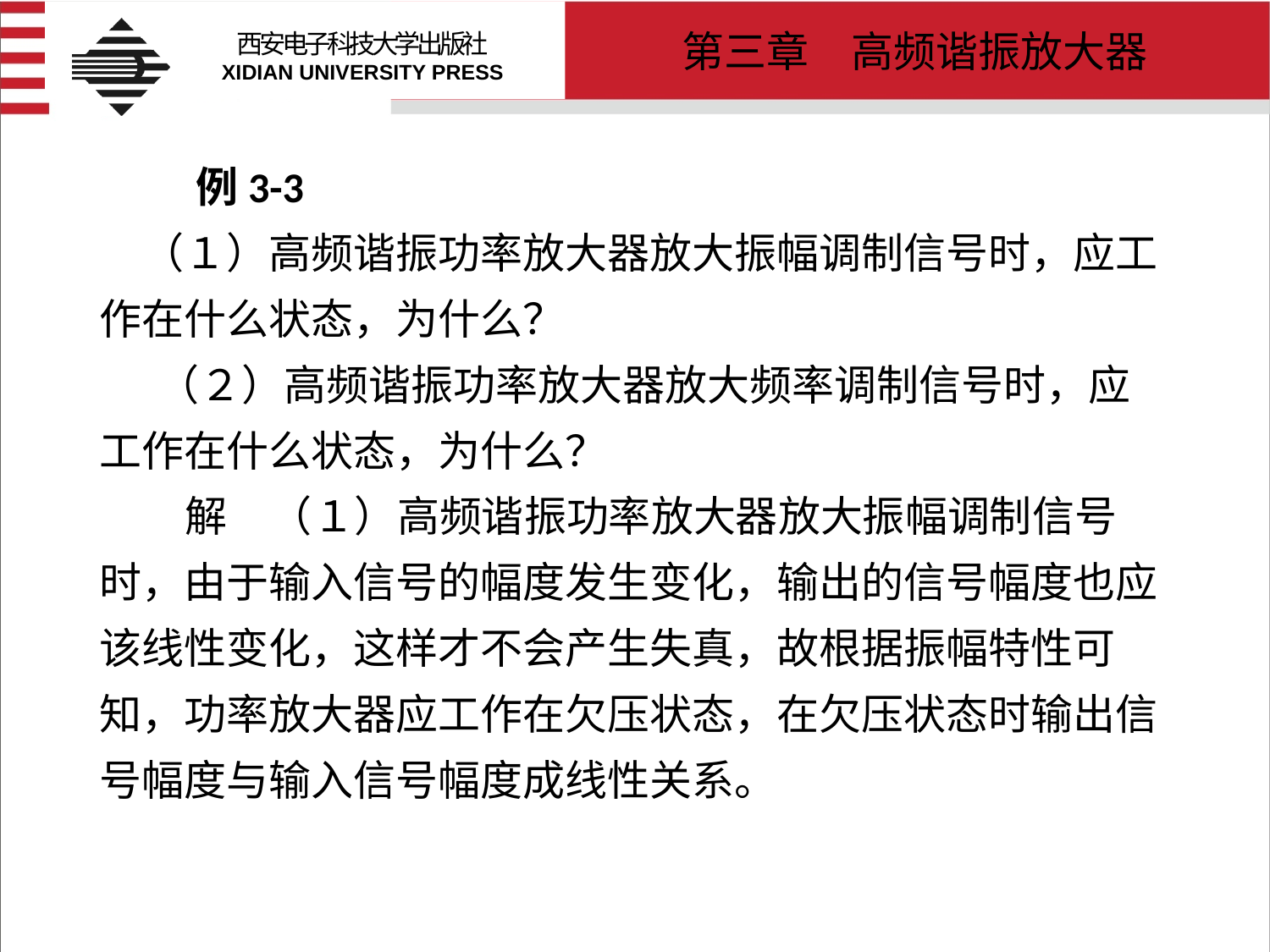

# 例3-3 　（１）高频谐振功率放大器放大振幅调制信号时，应工作在什么状态，为什么？ （２）高频谐振功率放大器放大频率调制信号时，应工作在什么状态，为什么？ 解　（１）高频谐振功率放大器放大振幅调制信号时，由于输入信号的幅度发生变化，输出的信号幅度也应该线性变化，这样才不会产生失真，故根据振幅特性可知，功率放大器应工作在欠压状态，在欠压状态时输出信号幅度与输入信号幅度成线性关系。